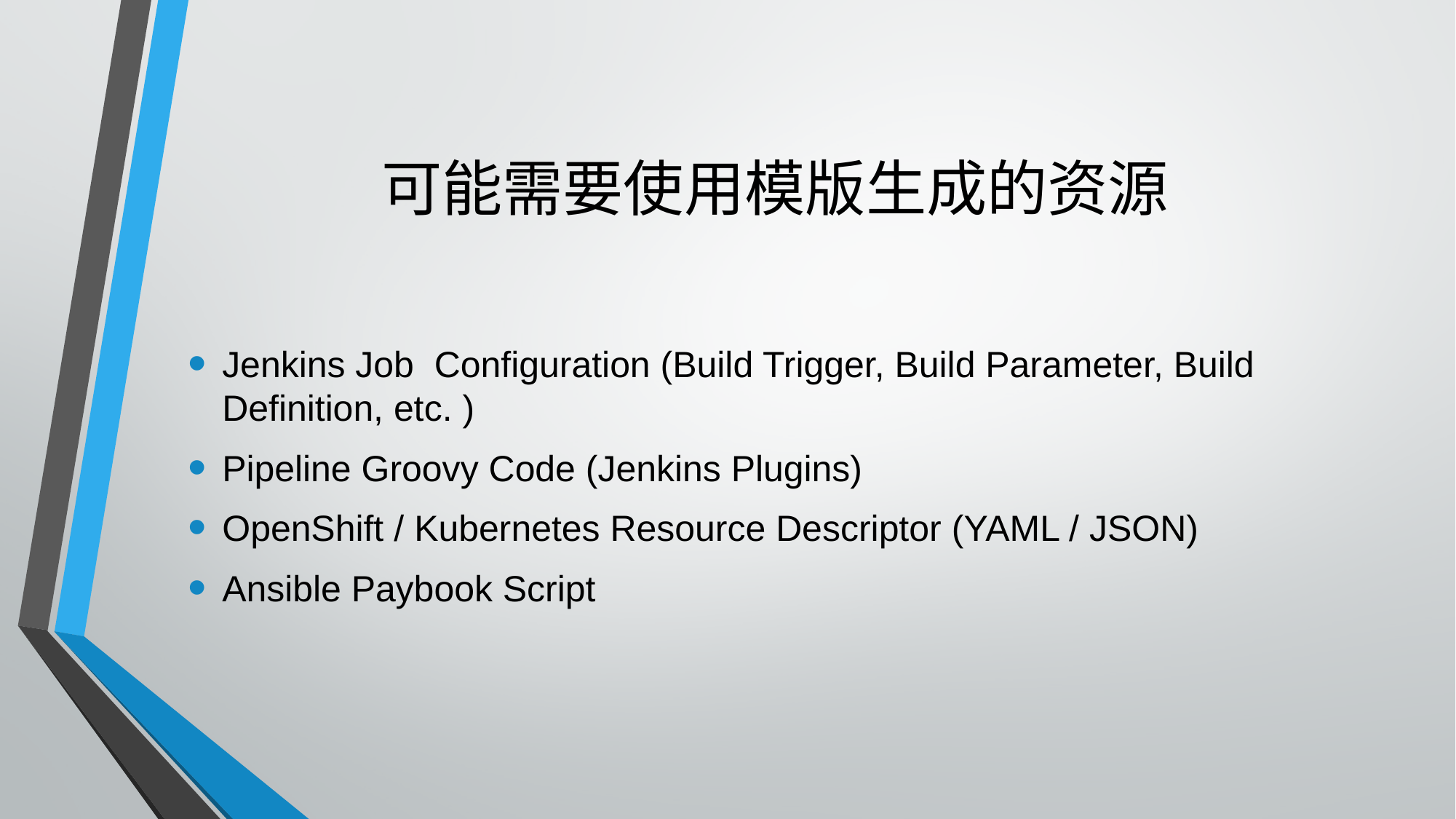

# 可能需要使用模版生成的资源
Jenkins Job  Configuration (Build Trigger, Build Parameter, Build Definition, etc. )
Pipeline Groovy Code (Jenkins Plugins)
OpenShift / Kubernetes Resource Descriptor (YAML / JSON)
Ansible Paybook Script